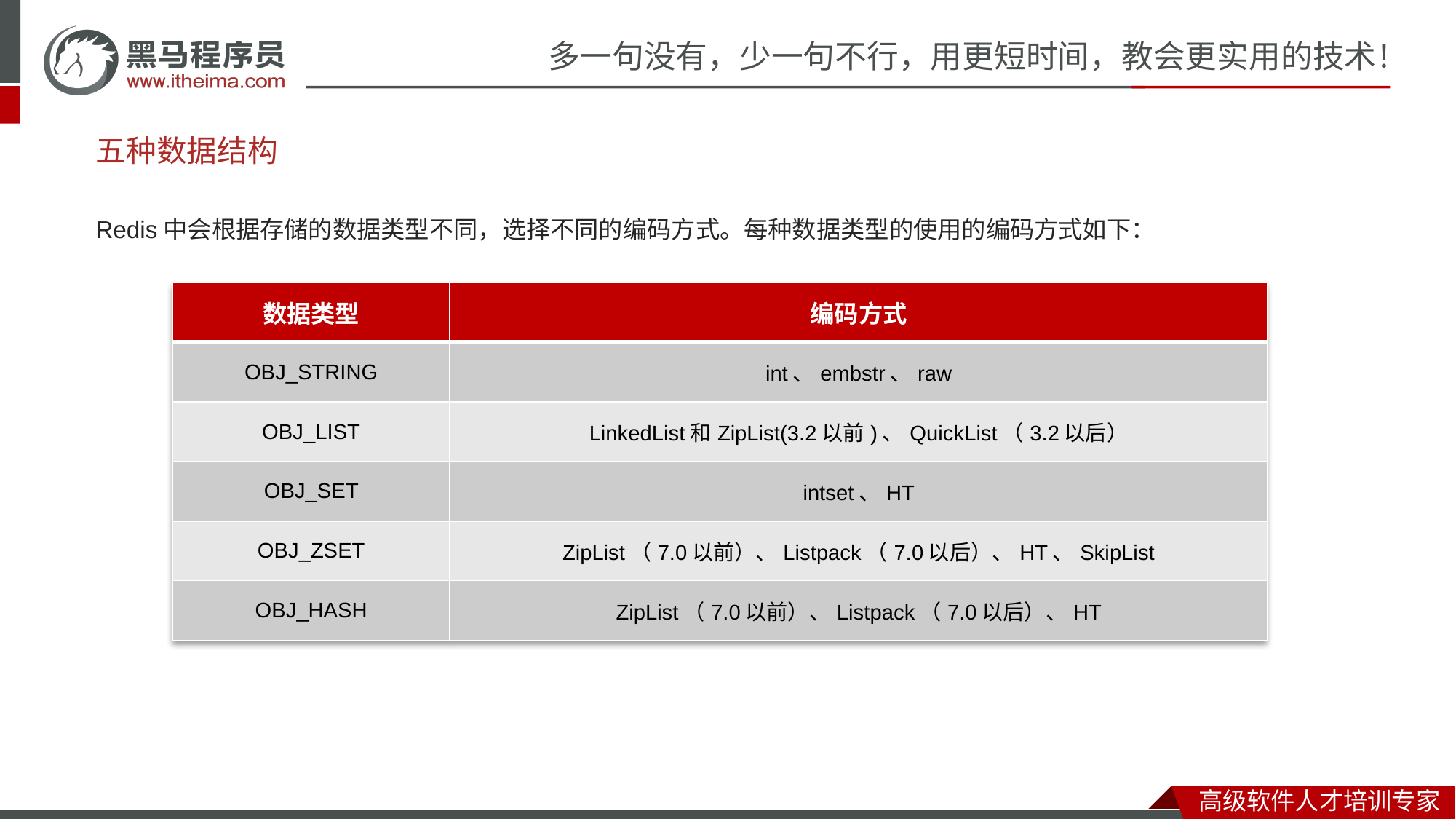

# 五种数据结构
Redis中会根据存储的数据类型不同，选择不同的编码方式。每种数据类型的使用的编码方式如下：
| 数据类型 | 编码方式 |
| --- | --- |
| OBJ\_STRING | int、embstr、raw |
| OBJ\_LIST | LinkedList和ZipList(3.2以前)、QuickList（3.2以后） |
| OBJ\_SET | intset、HT |
| OBJ\_ZSET | ZipList（7.0以前）、Listpack（7.0以后）、HT、SkipList |
| OBJ\_HASH | ZipList（7.0以前）、Listpack（7.0以后）、HT |